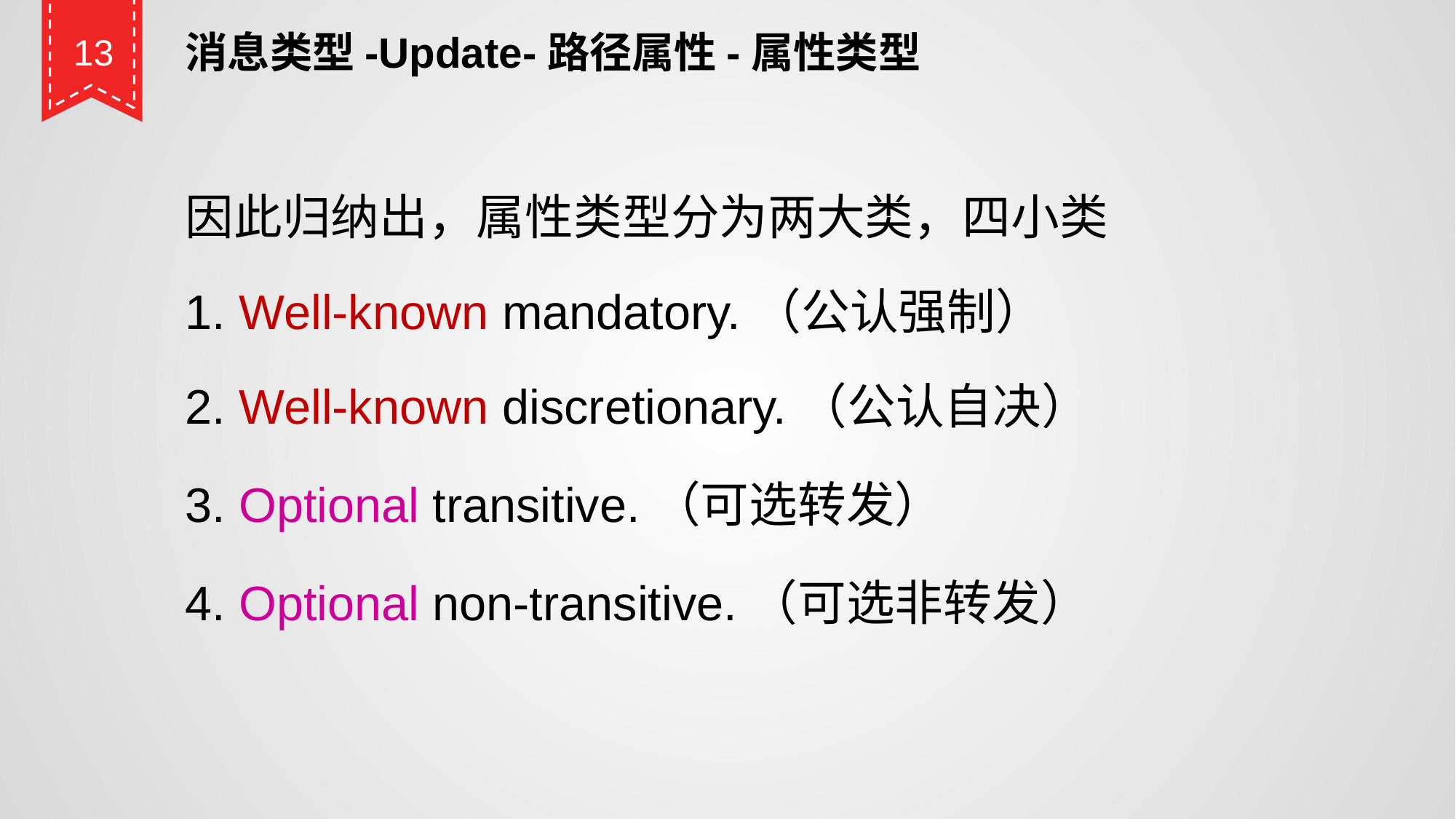

消息类型-Update-路径属性-属性类型
13
因此归纳出，属性类型分为两大类，四小类
1. Well-known mandatory.（公认强制）
2. Well-known discretionary.（公认自决）
3. Optional transitive.（可选转发）
4. Optional non-transitive.（可选非转发）